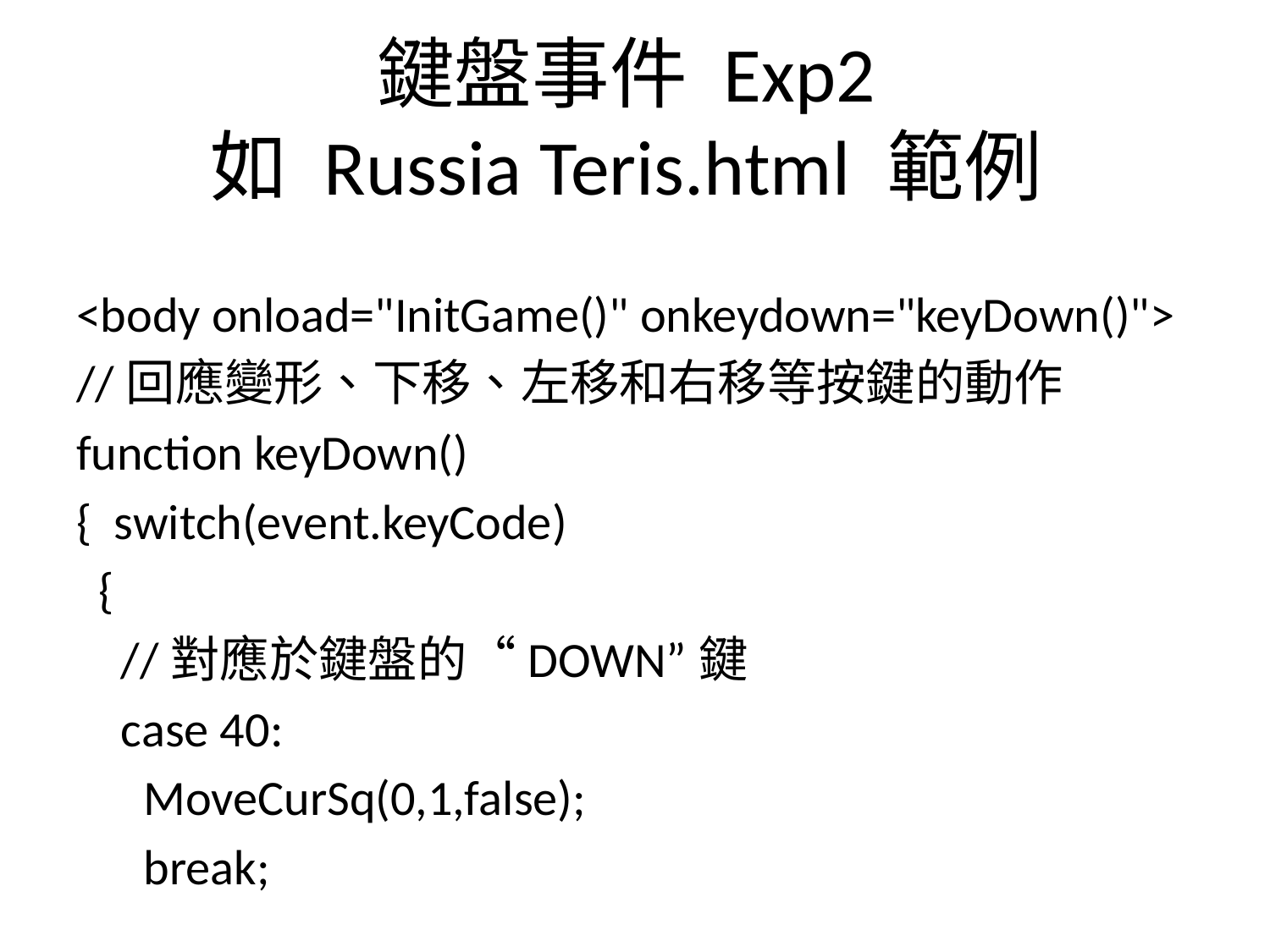

# 鍵盤事件 Exp2 如 Russia Teris.html 範例
<body onload="InitGame()" onkeydown="keyDown()">
//回應變形、下移、左移和右移等按鍵的動作
function keyDown()
{  switch(event.keyCode)
  {
    //對應於鍵盤的“DOWN”鍵
    case 40:
      MoveCurSq(0,1,false);
      break;